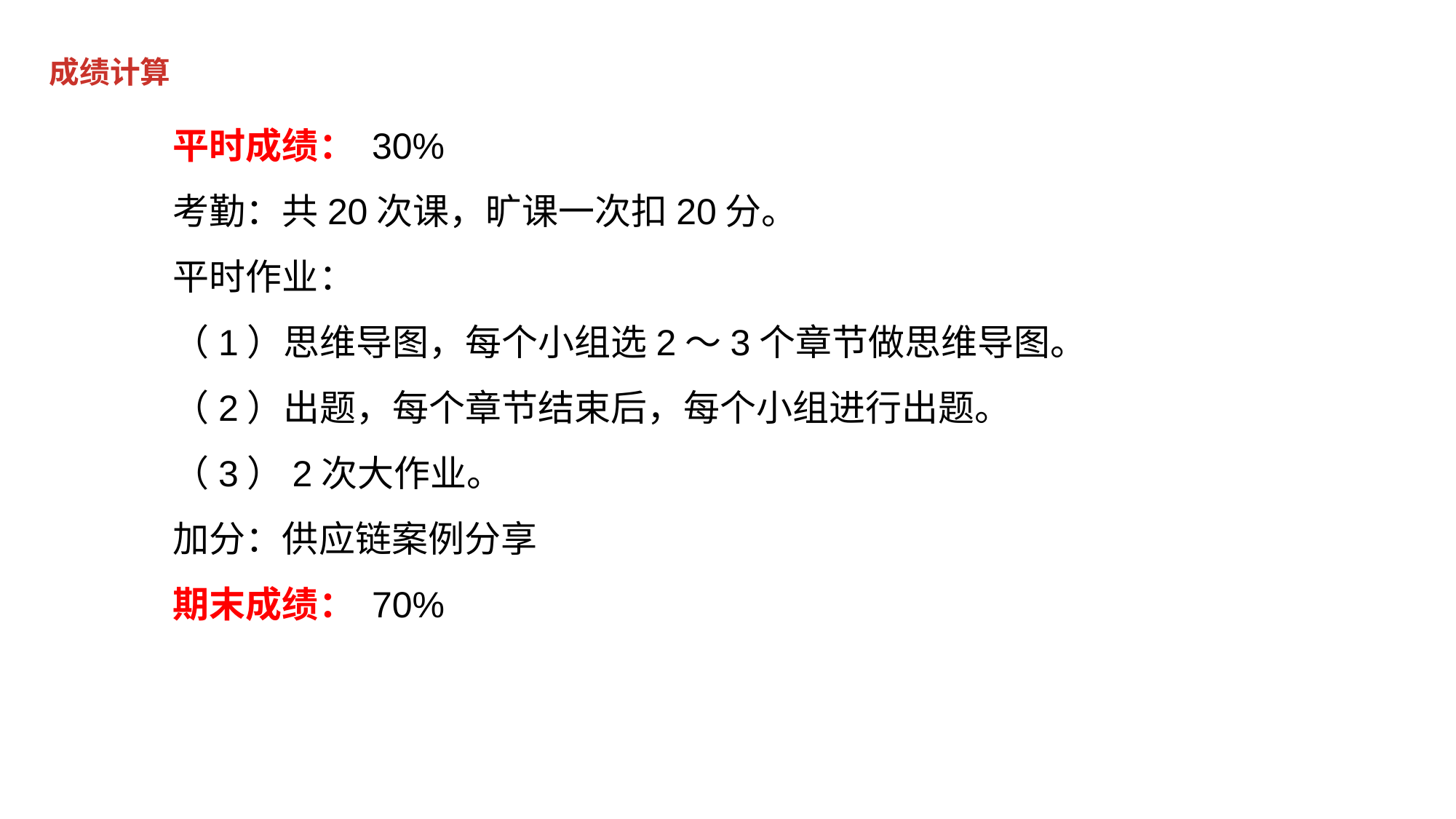

成绩计算
平时成绩： 30%
考勤：共20次课，旷课一次扣20分。
平时作业：
（1）思维导图，每个小组选2～3个章节做思维导图。
（2）出题，每个章节结束后，每个小组进行出题。
（3）2次大作业。
加分：供应链案例分享
期末成绩： 70%